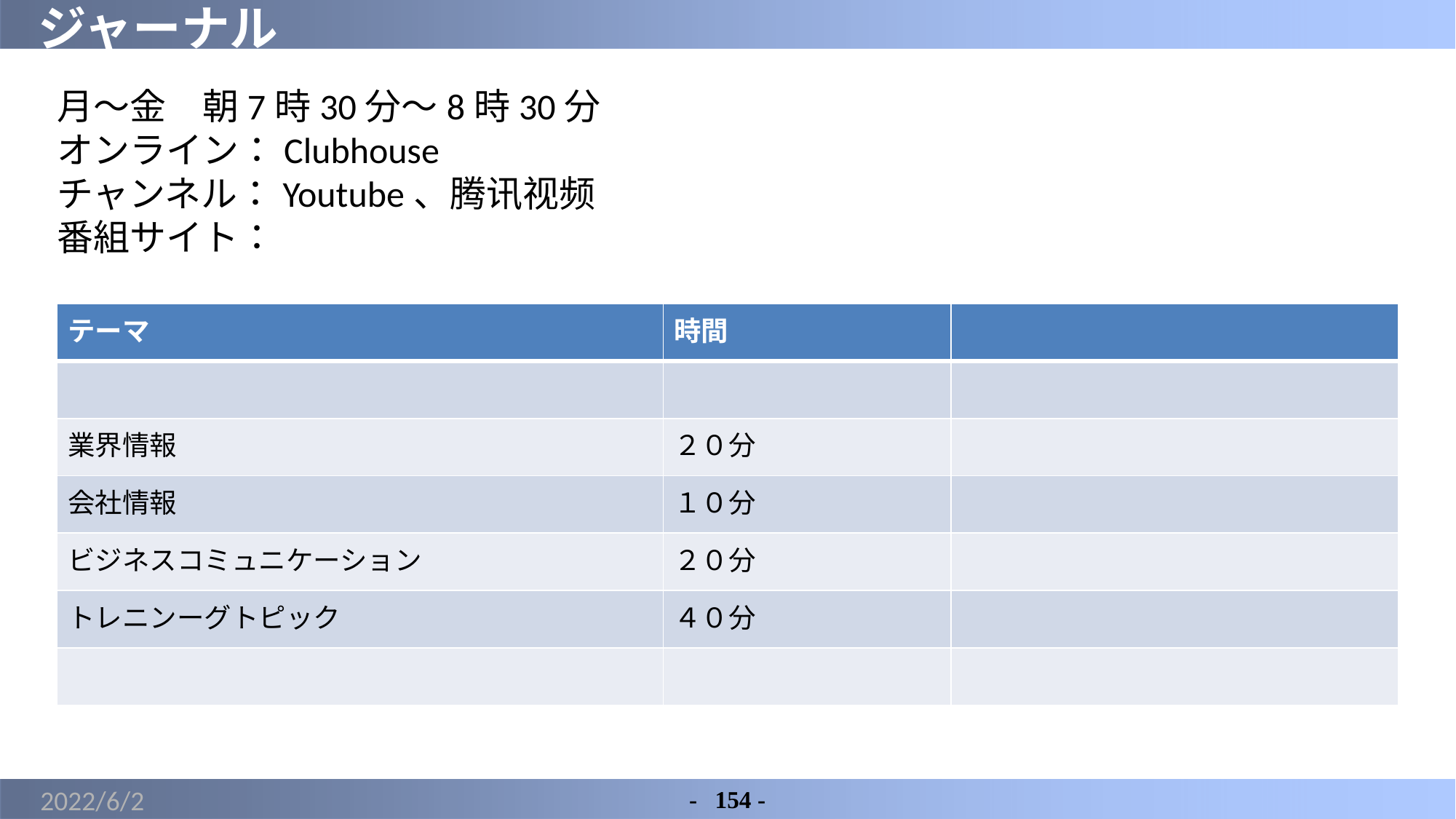

# ジャーナル
月～金　朝7時30分～8時30分
オンライン：Clubhouse
チャンネル：Youtube、腾讯视频
番組サイト：

| テーマ | 時間 |  |
| --- | --- | --- |
|  |  |  |
| 業界情報 | ２０分 |  |
| 会社情報 | １０分 |  |
| ビジネスコミュニケーション | ２０分 |  |
| トレニンーグトピック | ４０分 |  |
|  |  |  |
2022/6/2
-	154 -